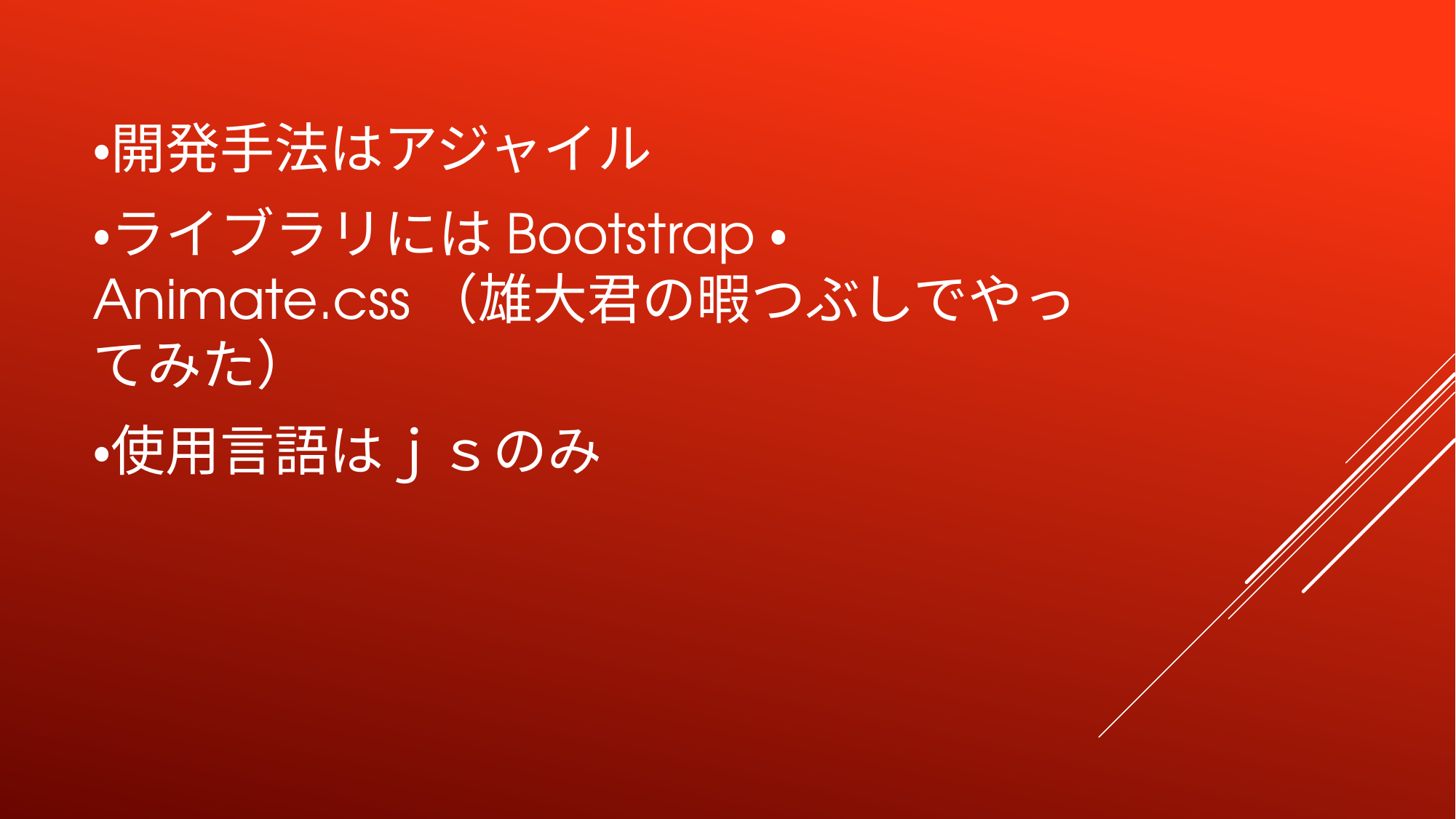

・開発手法はアジャイル
・ライブラリにはBootstrap・Animate.css（雄大君の暇つぶしでやってみた）
・使用言語はｊｓのみ
#